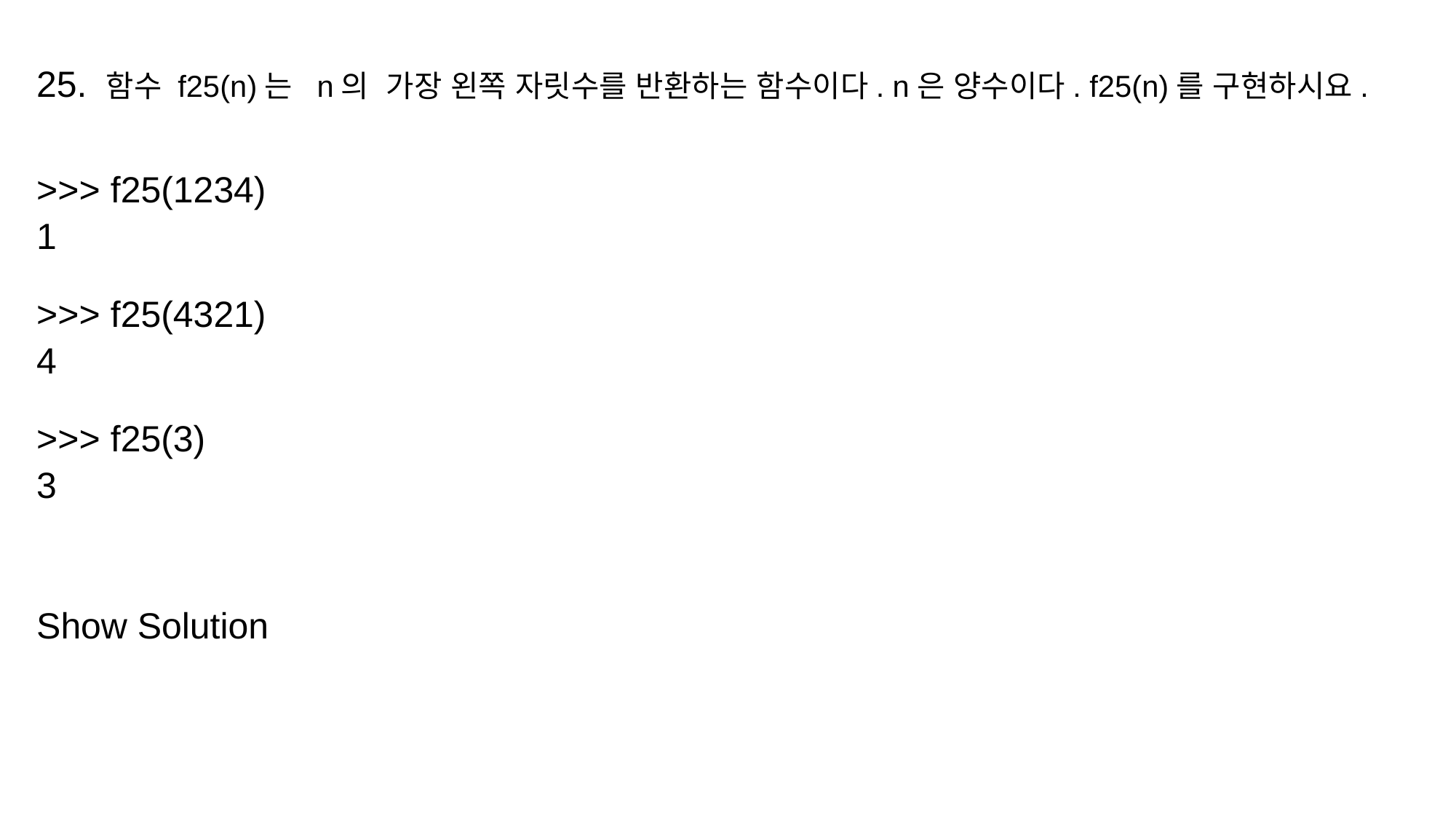

25. 함수 f25(n)는  n의  가장 왼쪽 자릿수를 반환하는 함수이다. n은 양수이다. f25(n)를 구현하시요.

>>> f25(1234)
1

>>> f25(4321)
4

>>> f25(3)
3

Show Solution